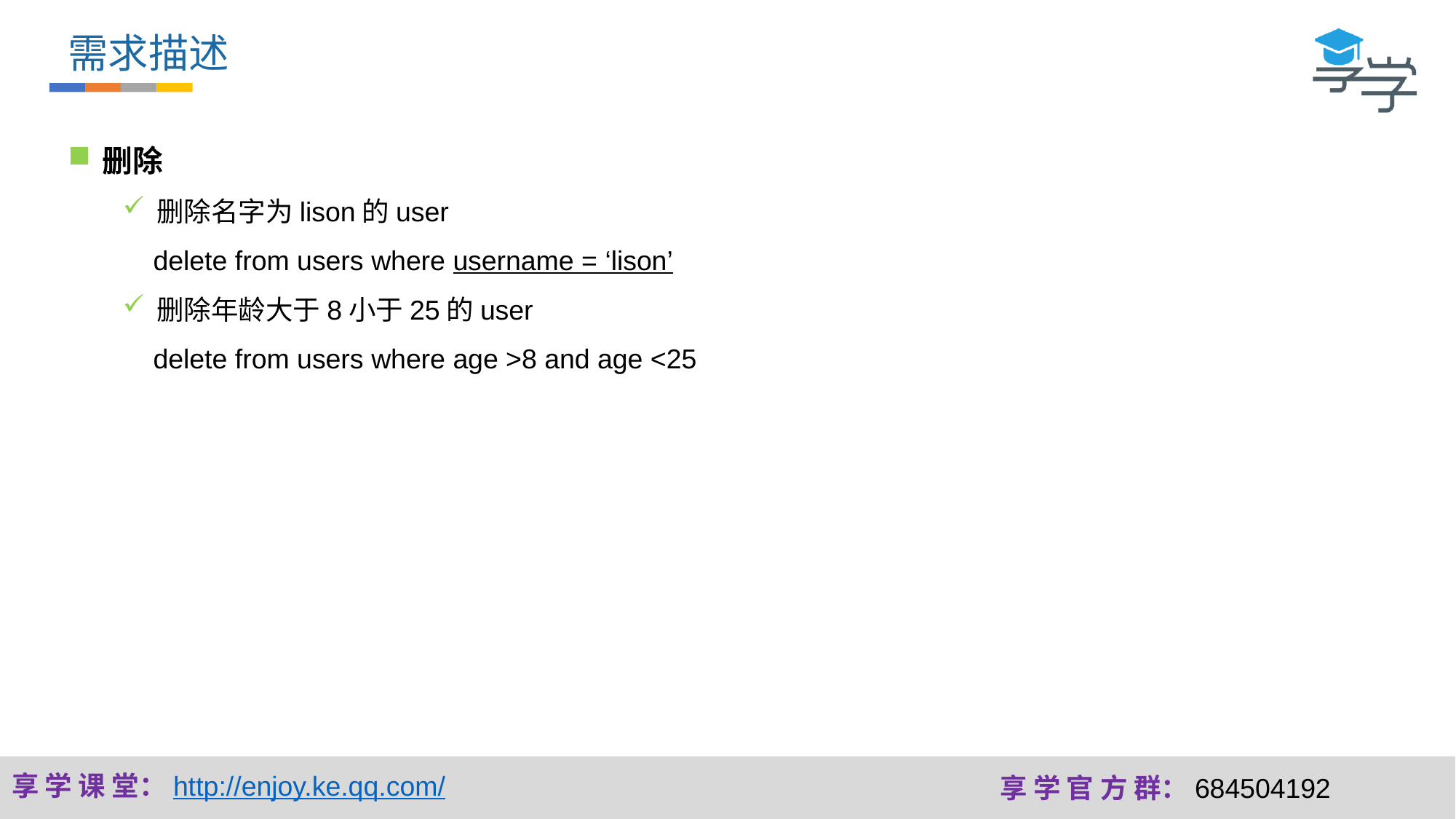

需求描述

删除
删除名字为lison的user
    delete from users where username = ‘lison’
删除年龄大于8小于25的user
    delete from users where age >8 and age <25